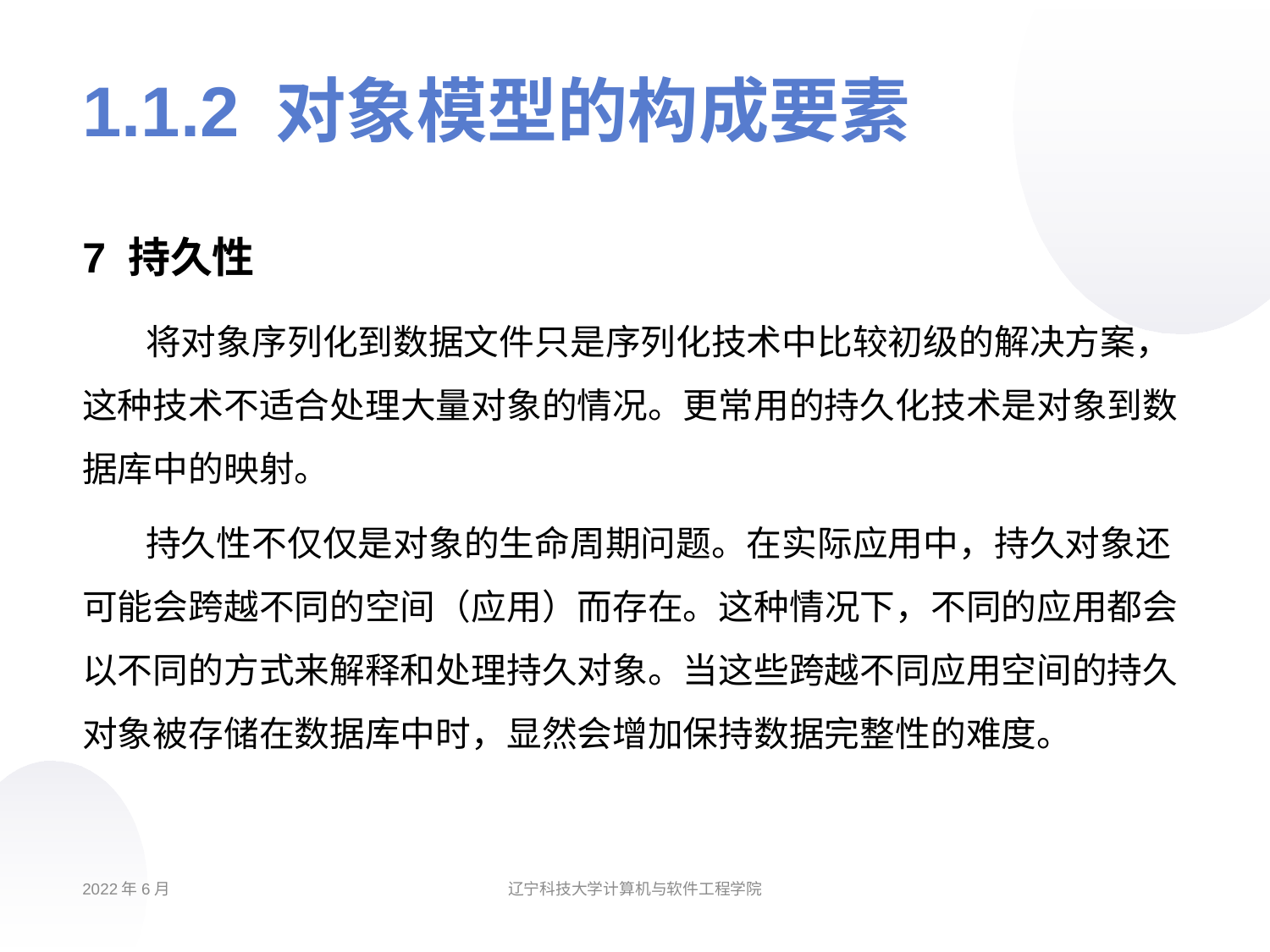

# 1.1.2 对象模型的构成要素
7 持久性
将对象序列化到数据文件只是序列化技术中比较初级的解决方案，这种技术不适合处理大量对象的情况。更常用的持久化技术是对象到数据库中的映射。
持久性不仅仅是对象的生命周期问题。在实际应用中，持久对象还可能会跨越不同的空间（应用）而存在。这种情况下，不同的应用都会以不同的方式来解释和处理持久对象。当这些跨越不同应用空间的持久对象被存储在数据库中时，显然会增加保持数据完整性的难度。

2022年6月
辽宁科技大学计算机与软件工程学院
68